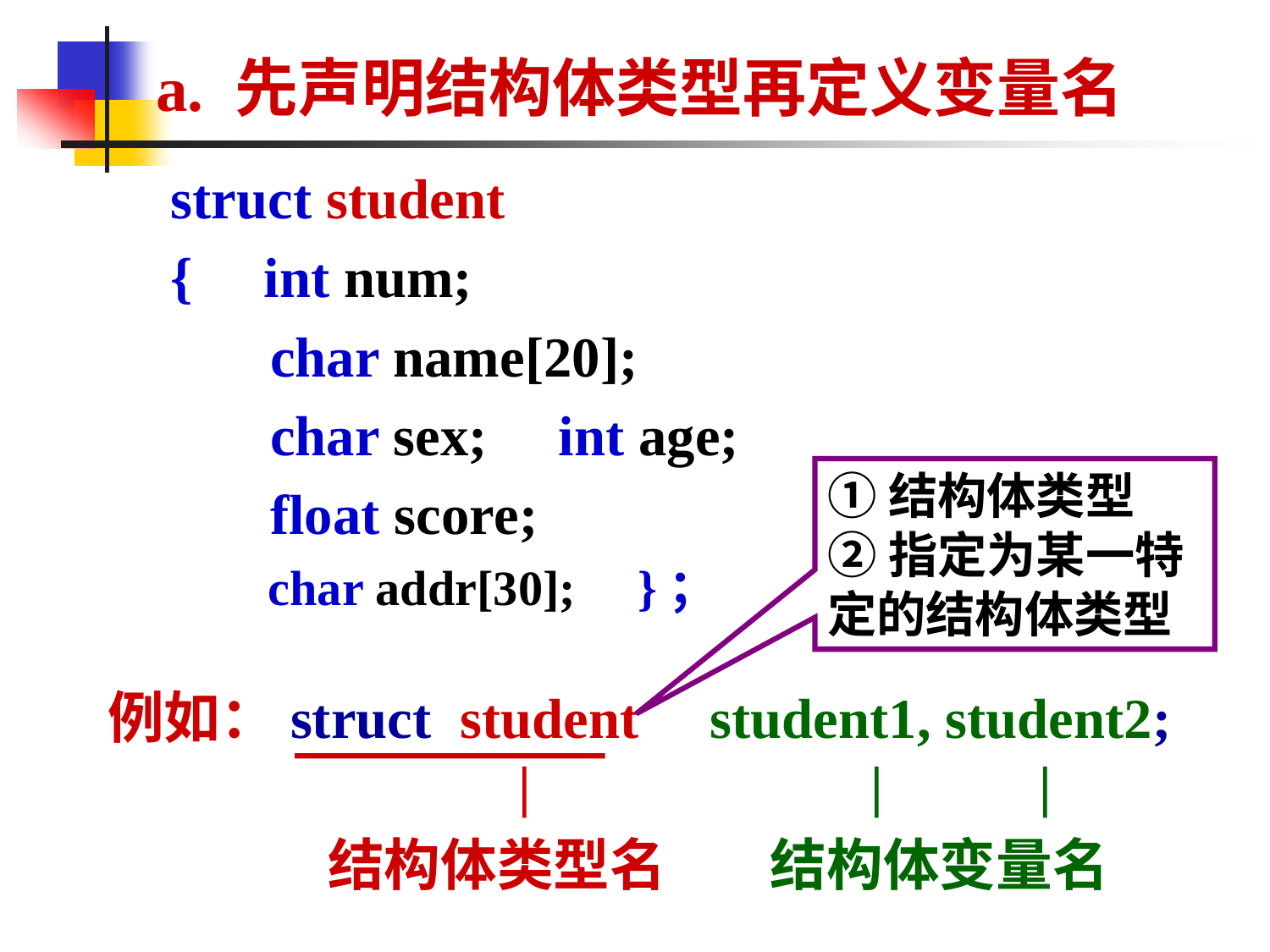

a. 先声明结构体类型再定义变量名
        struct student
        {     int num;
               char name[20];
               char sex;     int age;
               float score;
            char addr[30];     }；

①结构体类型
②指定为某一特定的结构体类型
例如：struct  student     student1, student2;
                             |                        |           |
                结构体类型名        结构体变量名